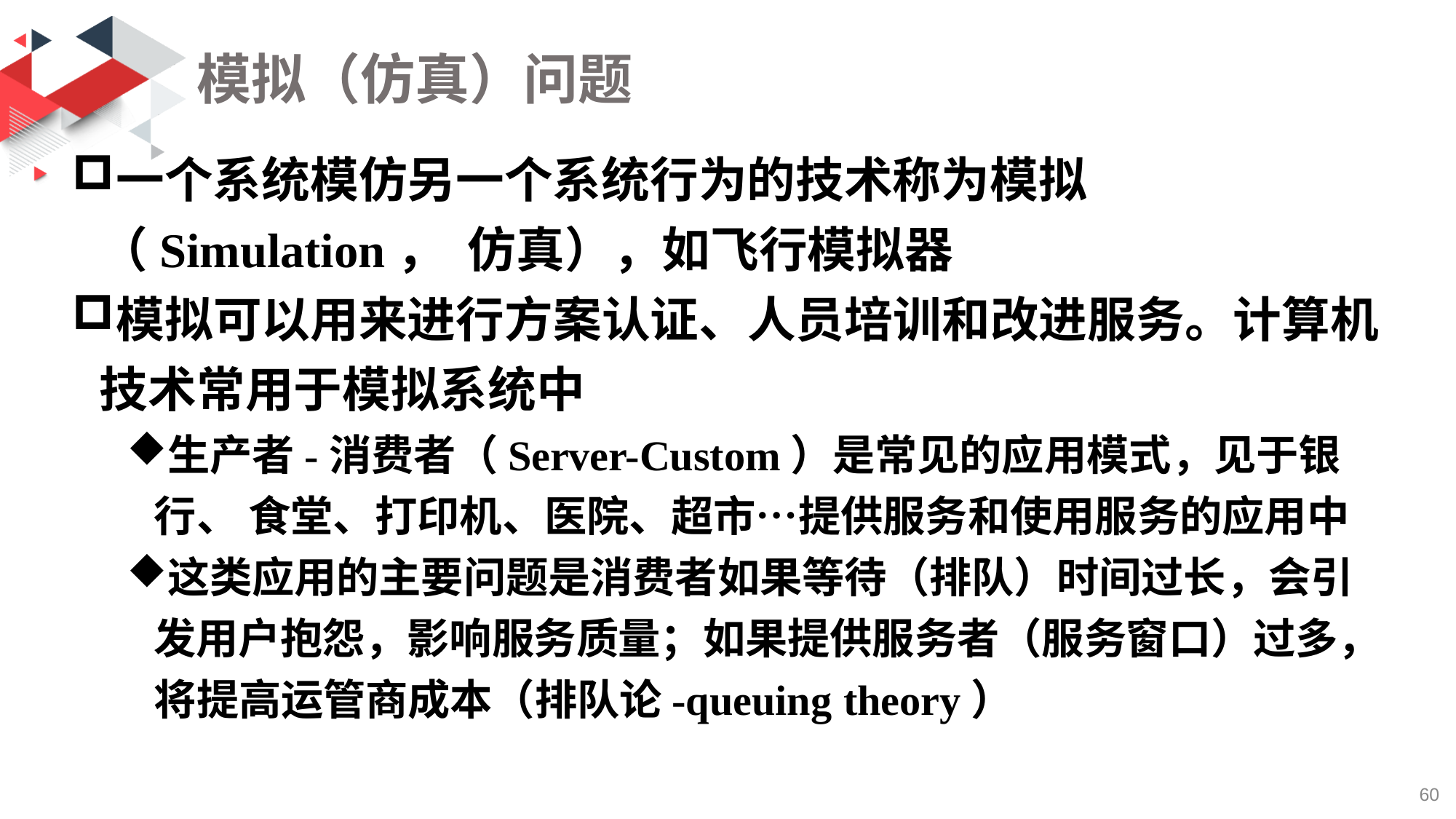

# 模拟（仿真）问题
一个系统模仿另一个系统行为的技术称为模拟（Simulation，  仿真），如飞行模拟器
模拟可以用来进行方案认证、人员培训和改进服务。计算机 技术常用于模拟系统中
生产者-消费者（Server-Custom）是常见的应用模式，见于银行、 食堂、打印机、医院、超市…提供服务和使用服务的应用中
这类应用的主要问题是消费者如果等待（排队）时间过长，会引 发用户抱怨，影响服务质量；如果提供服务者（服务窗口）过多，  将提高运管商成本（排队论-queuing theory）
60